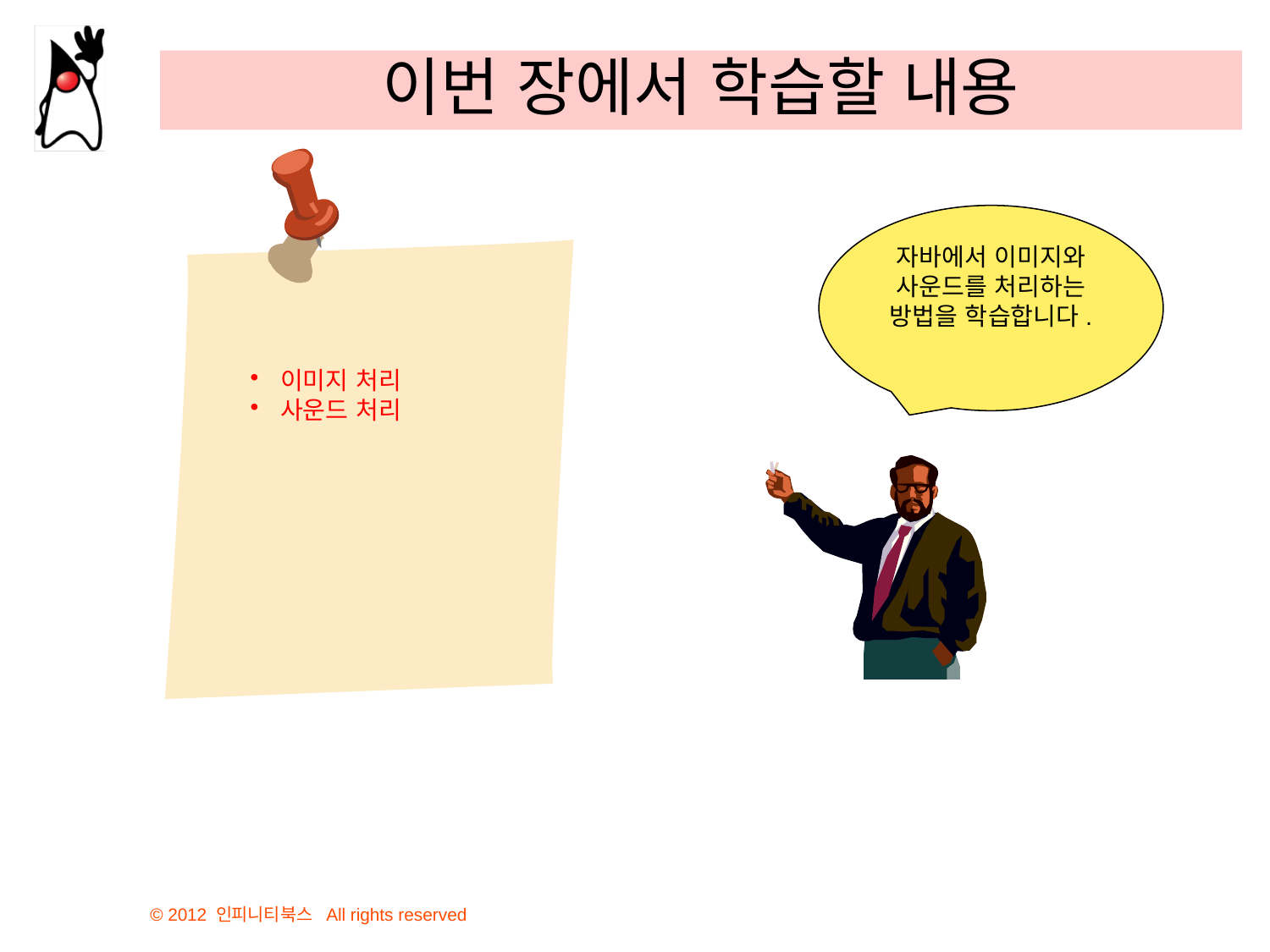

# 이번 장에서 학습할 내용

자바에서 이미지와 사운드를 처리하는 방법을 학습합니다.

이미지 처리
사운드 처리